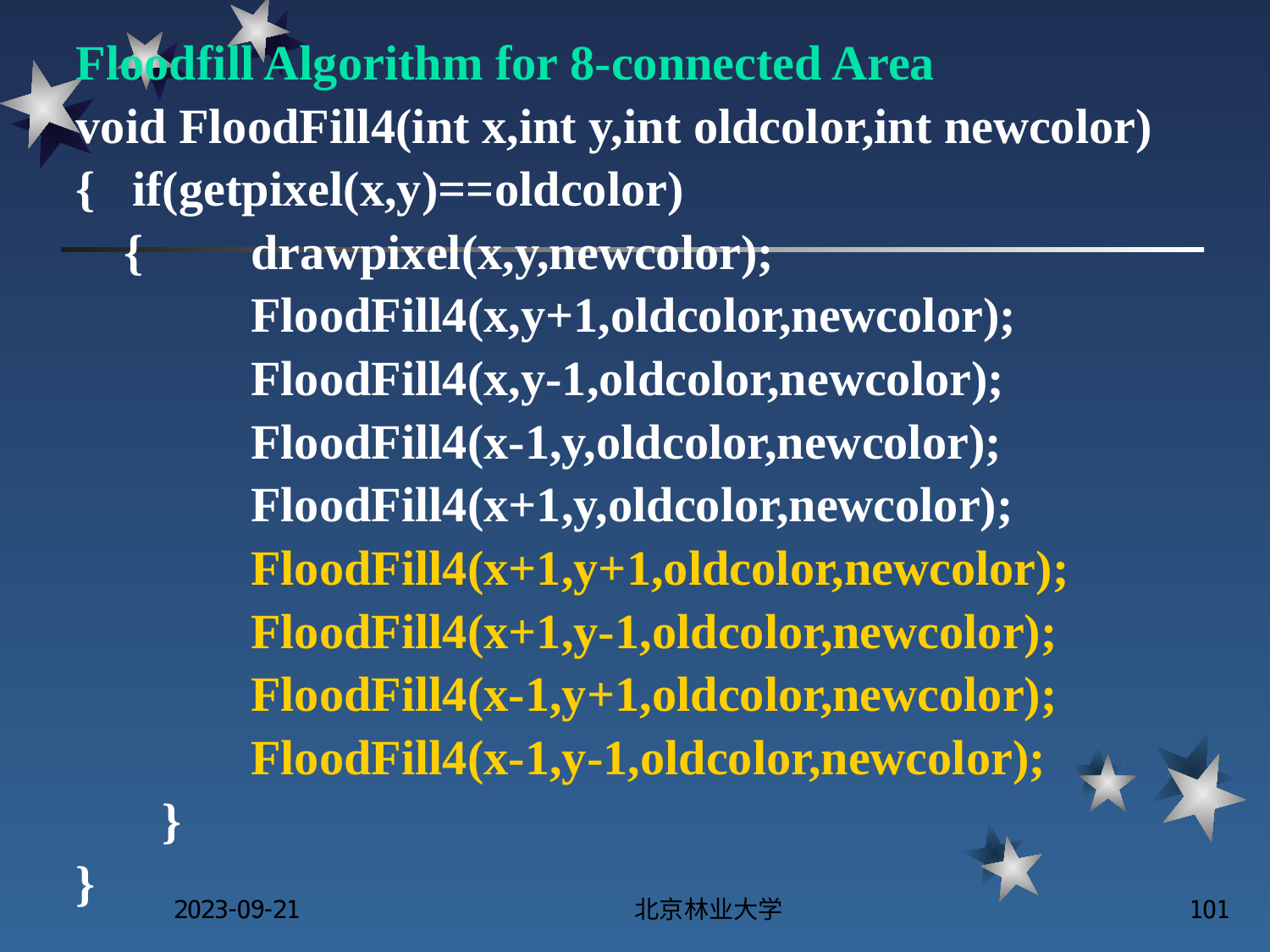

Floodfill Algorithm for 8-connected Area
void FloodFill4(int x,int y,int oldcolor,int newcolor)
{   if(getpixel(x,y)==oldcolor)
	{	drawpixel(x,y,newcolor);
		FloodFill4(x,y+1,oldcolor,newcolor);
		FloodFill4(x,y-1,oldcolor,newcolor);
		FloodFill4(x-1,y,oldcolor,newcolor);
		FloodFill4(x+1,y,oldcolor,newcolor);
		FloodFill4(x+1,y+1,oldcolor,newcolor);
		FloodFill4(x+1,y-1,oldcolor,newcolor);
		FloodFill4(x-1,y+1,oldcolor,newcolor);
		FloodFill4(x-1,y-1,oldcolor,newcolor);
       }
}
2023-09-21
北京林业大学
101